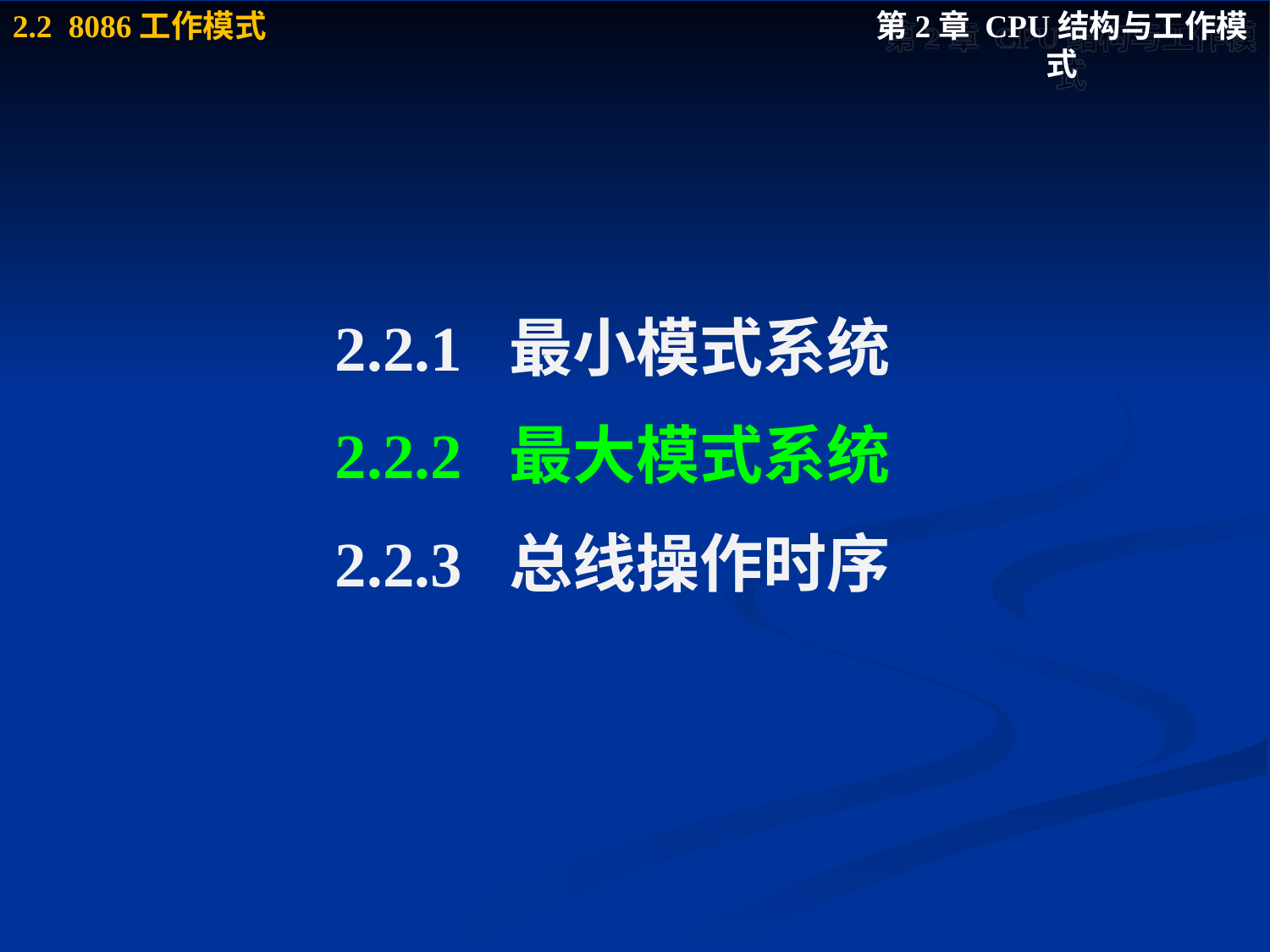

#
2.2.1  最小模式系统
2.2.2  最大模式系统
2.2.3  总线操作时序